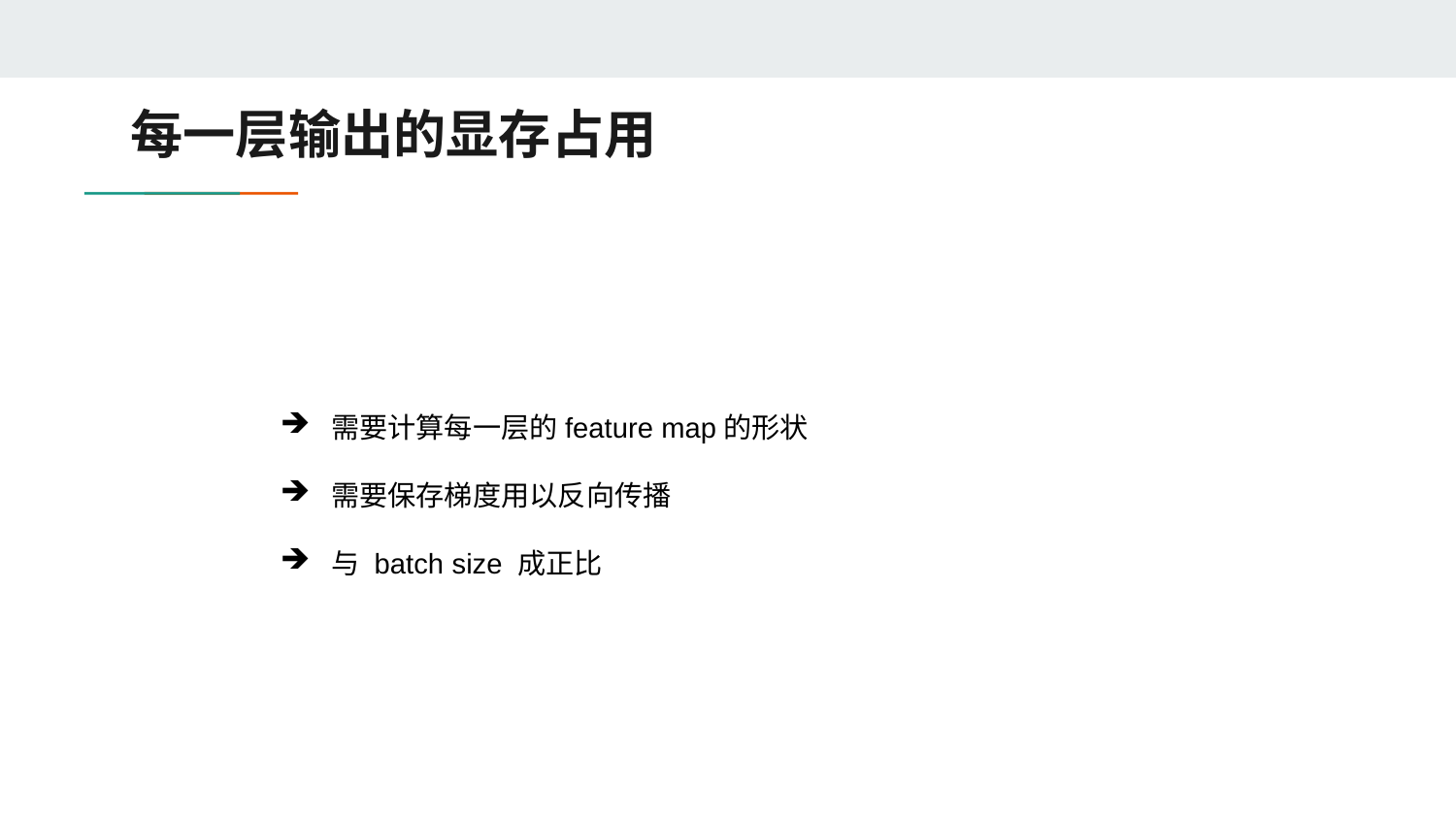

# 每一层输出的显存占用
需要计算每一层的feature map的形状
需要保存梯度用以反向传播
与 batch size 成正比